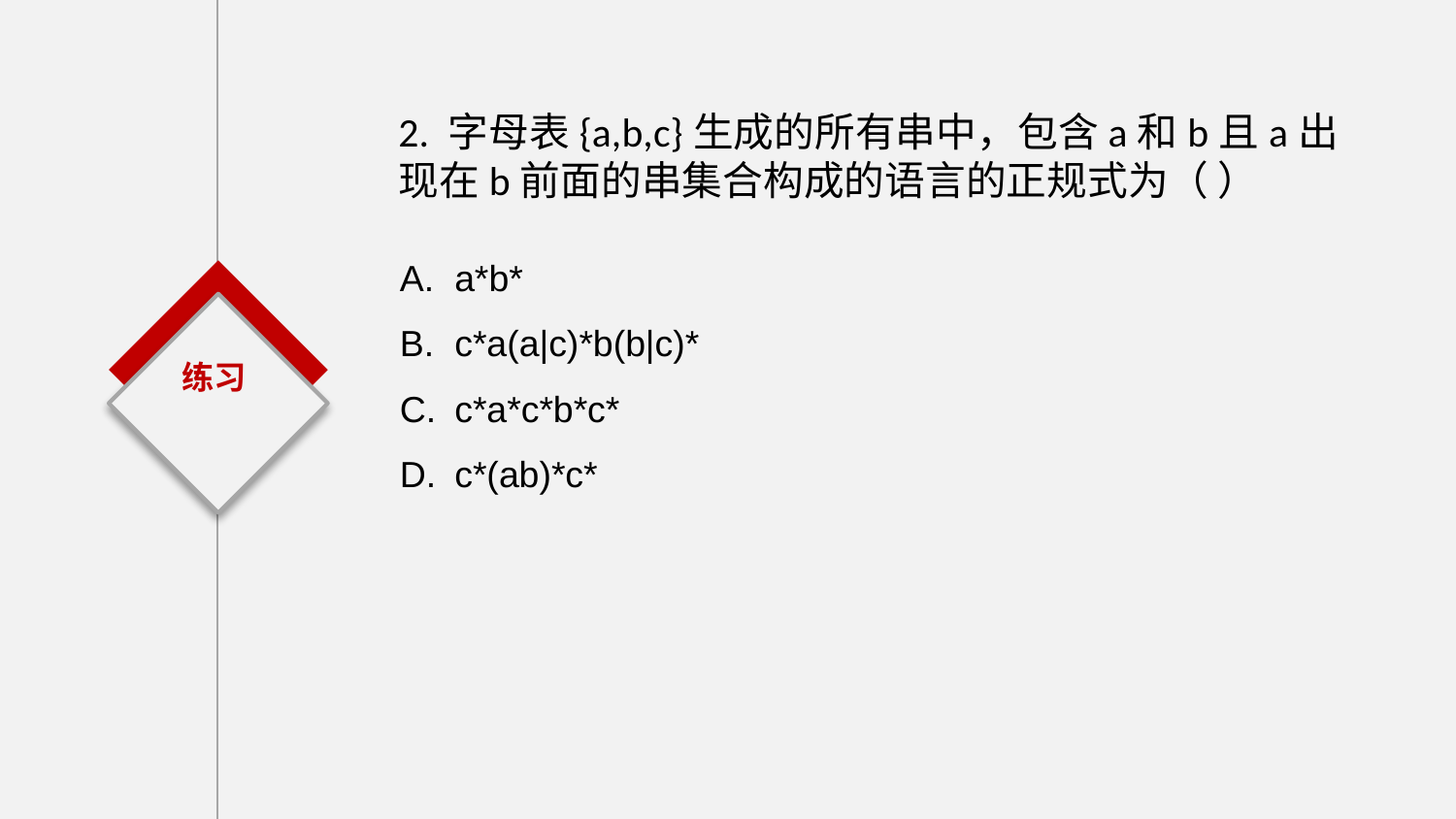

2. 字母表{a,b,c}生成的所有串中，包含a和b且a出现在b前面的串集合构成的语言的正规式为（ ）
a*b*
c*a(a|c)*b(b|c)*
c*a*c*b*c*
c*(ab)*c*

练习